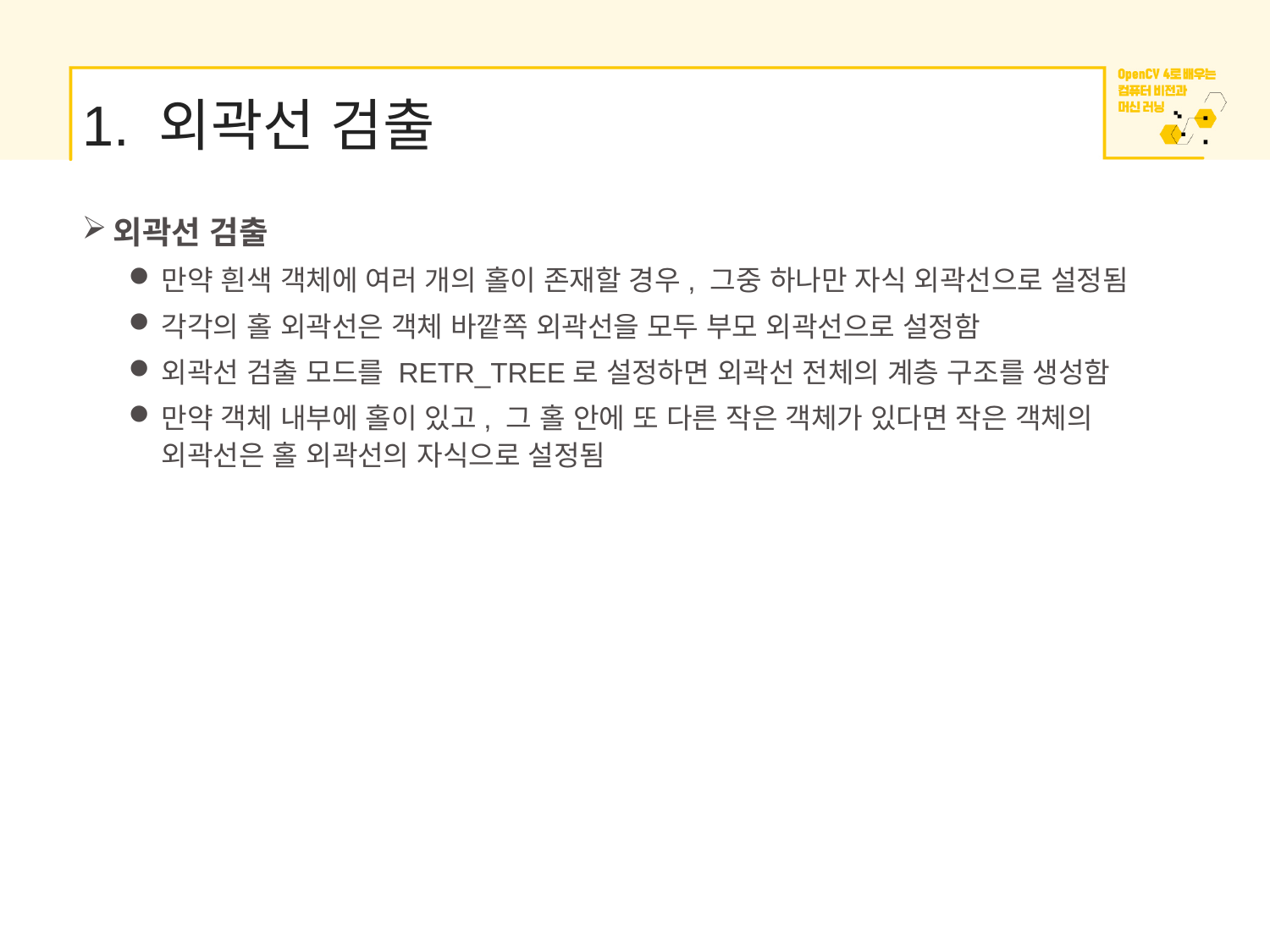

# 1. 외곽선 검출
외곽선 검출
만약 흰색 객체에 여러 개의 홀이 존재할 경우, 그중 하나만 자식 외곽선으로 설정됨
각각의 홀 외곽선은 객체 바깥쪽 외곽선을 모두 부모 외곽선으로 설정함
외곽선 검출 모드를 RETR_TREE로 설정하면 외곽선 전체의 계층 구조를 생성함
만약 객체 내부에 홀이 있고, 그 홀 안에 또 다른 작은 객체가 있다면 작은 객체의 외곽선은 홀 외곽선의 자식으로 설정됨